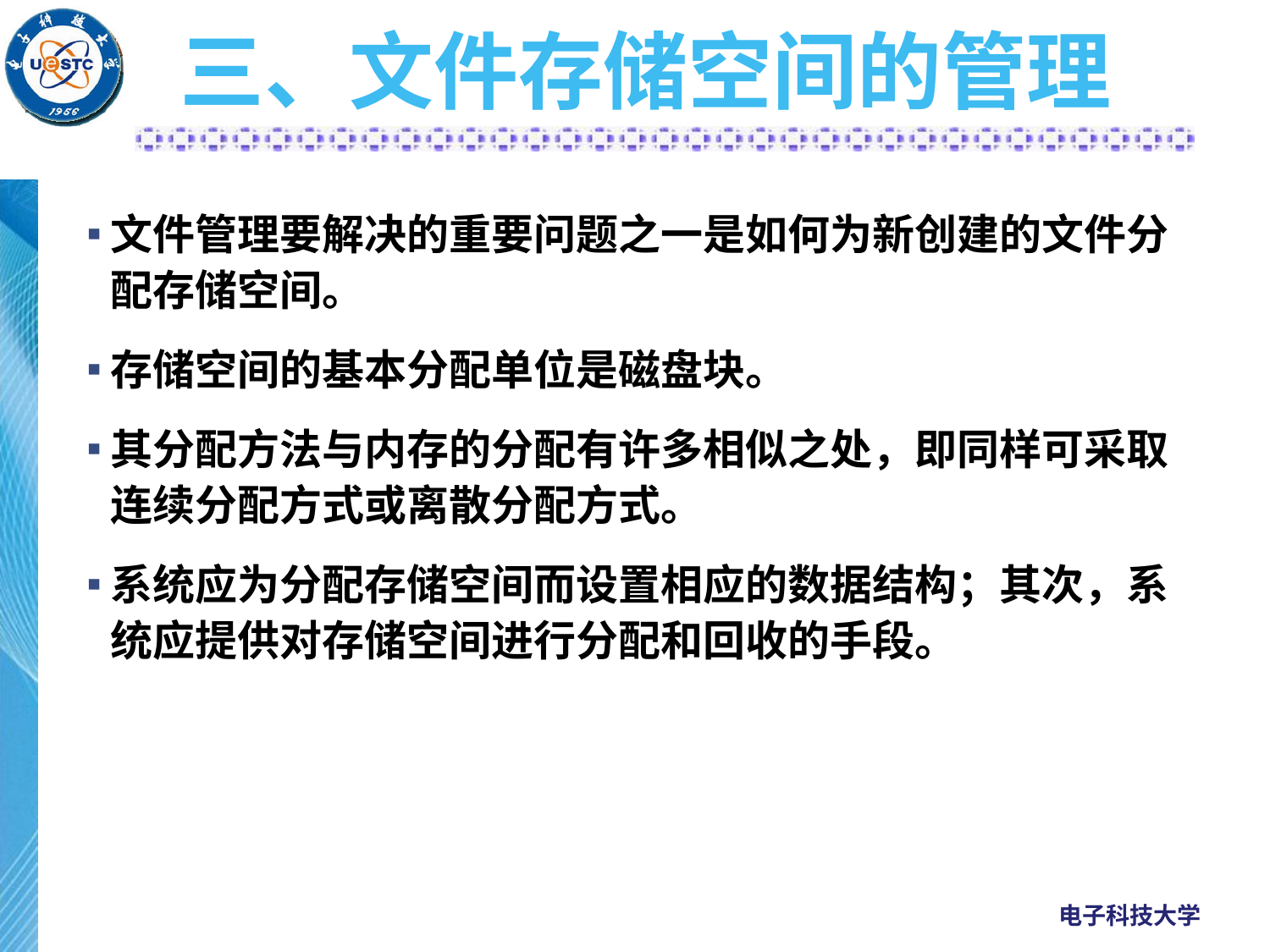

# 三、文件存储空间的管理
文件管理要解决的重要问题之一是如何为新创建的文件分配存储空间。
存储空间的基本分配单位是磁盘块。
其分配方法与内存的分配有许多相似之处，即同样可采取连续分配方式或离散分配方式。
系统应为分配存储空间而设置相应的数据结构；其次，系统应提供对存储空间进行分配和回收的手段。